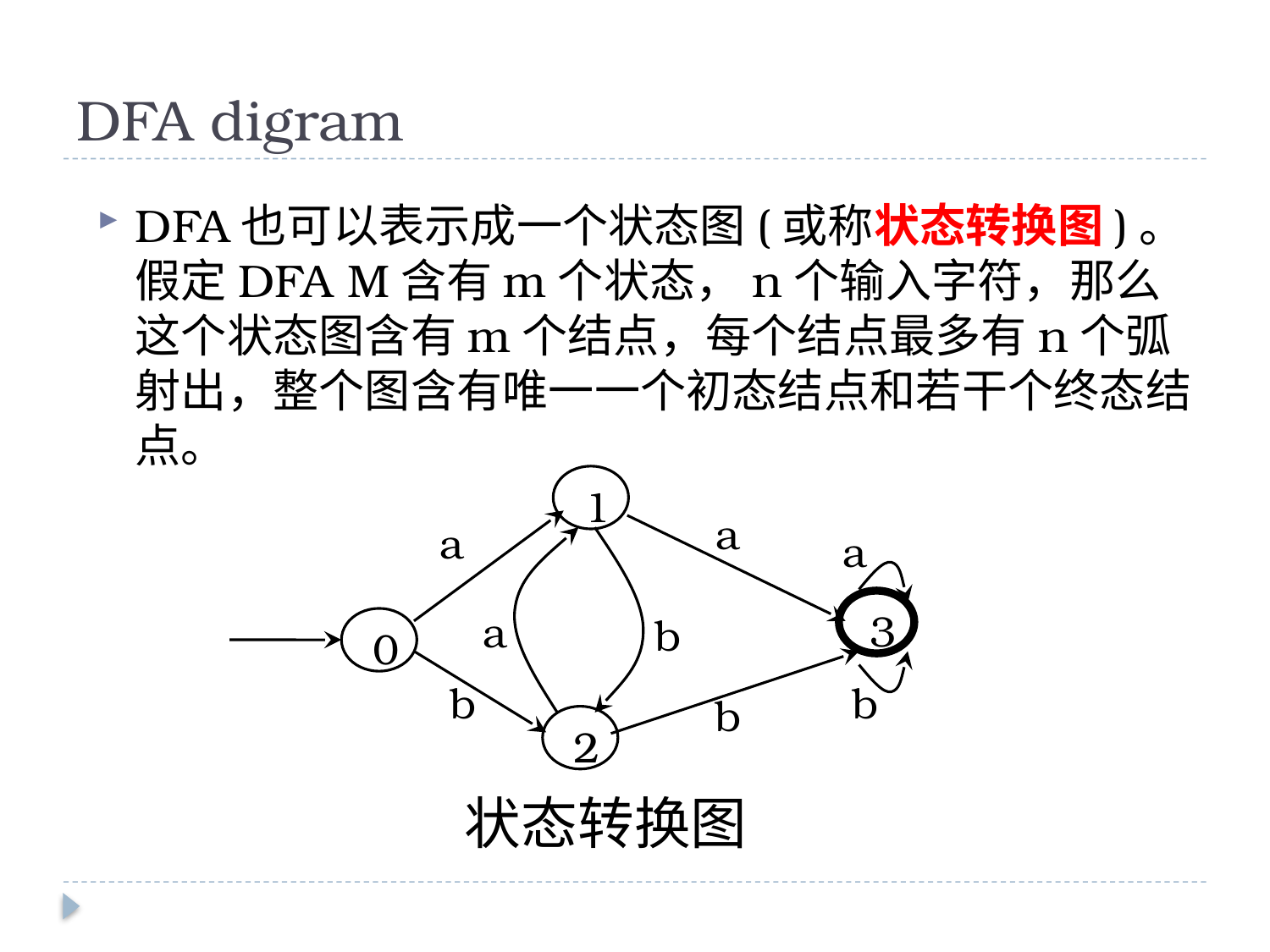

# DFA digram
DFA也可以表示成一个状态图(或称状态转换图)。假定DFA M含有m个状态，n个输入字符，那么这个状态图含有m个结点，每个结点最多有n个弧射出，整个图含有唯一一个初态结点和若干个终态结点。
1

a

a

a

3
0
a
b

b
b
b
2
状态转换图